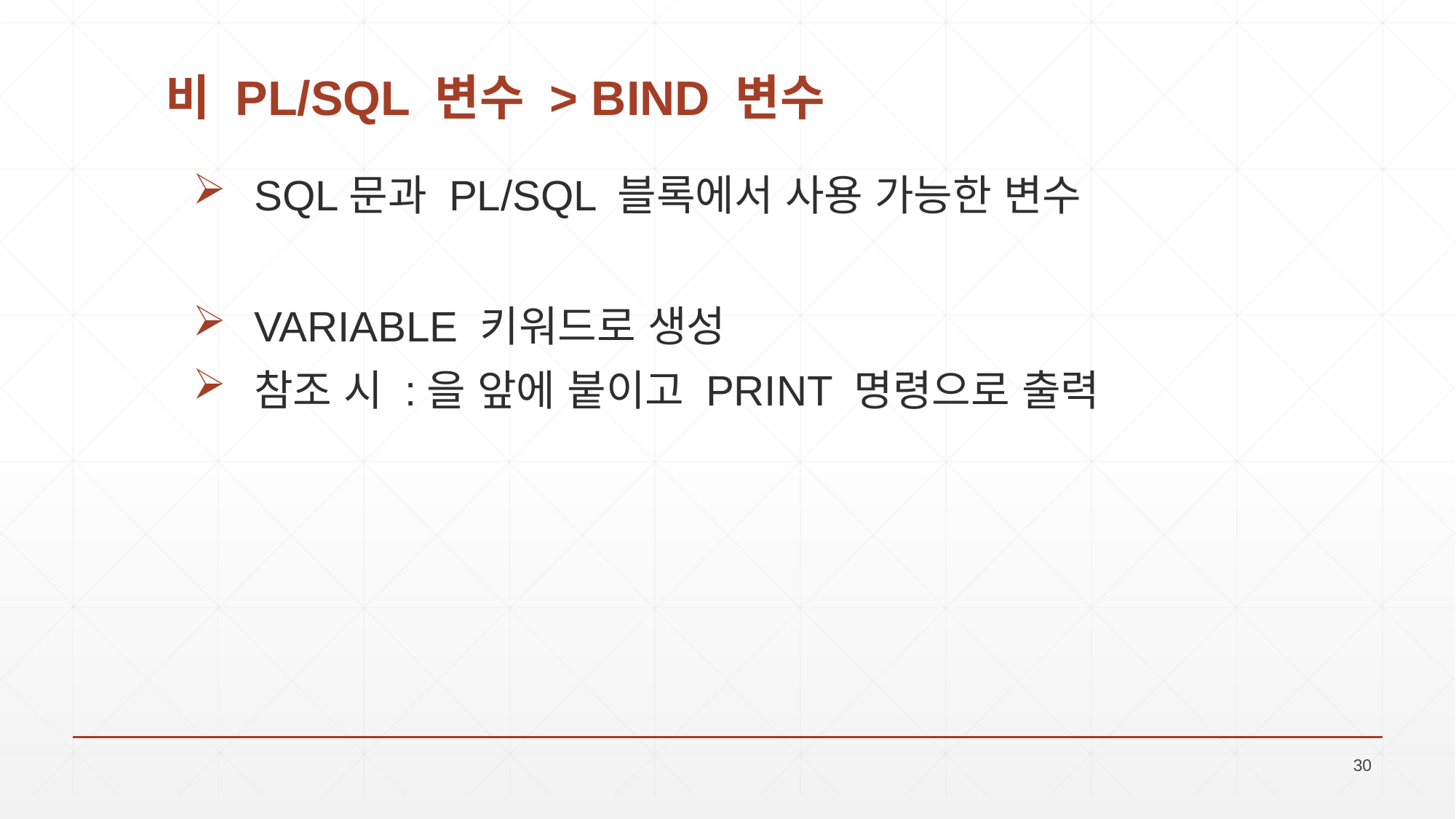

# 비 PL/SQL 변수 > BIND 변수
SQL문과 PL/SQL 블록에서 사용 가능한 변수

VARIABLE 키워드로 생성
참조 시 :을 앞에 붙이고 PRINT 명령으로 출력
30